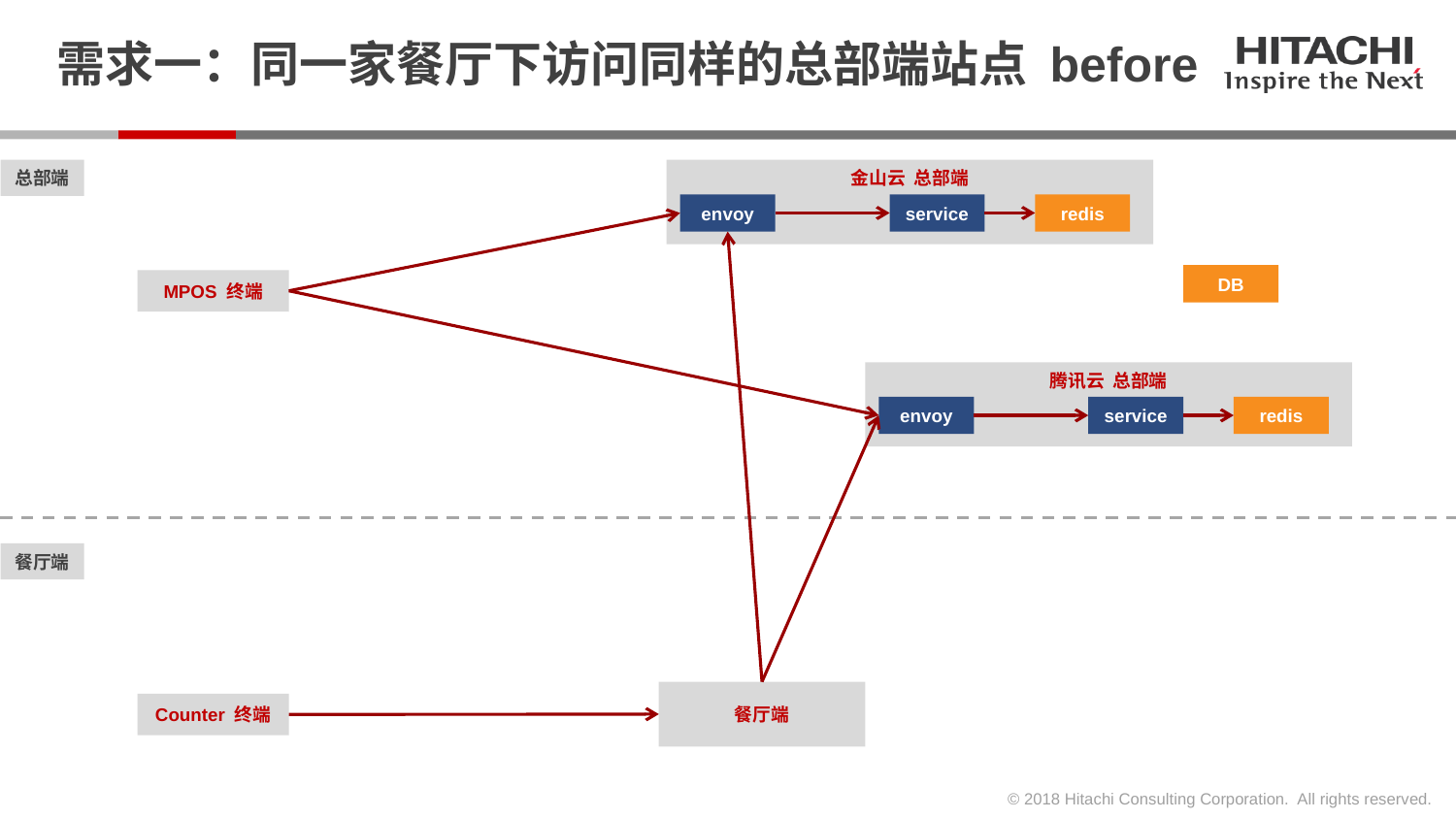

# 需求一：同一家餐厅下访问同样的总部端站点 before
总部端
金山云  总部端
envoy
service
redis
DB
MPOS 终端
腾讯云  总部端
envoy
service
redis
餐厅端
餐厅端
Counter 终端